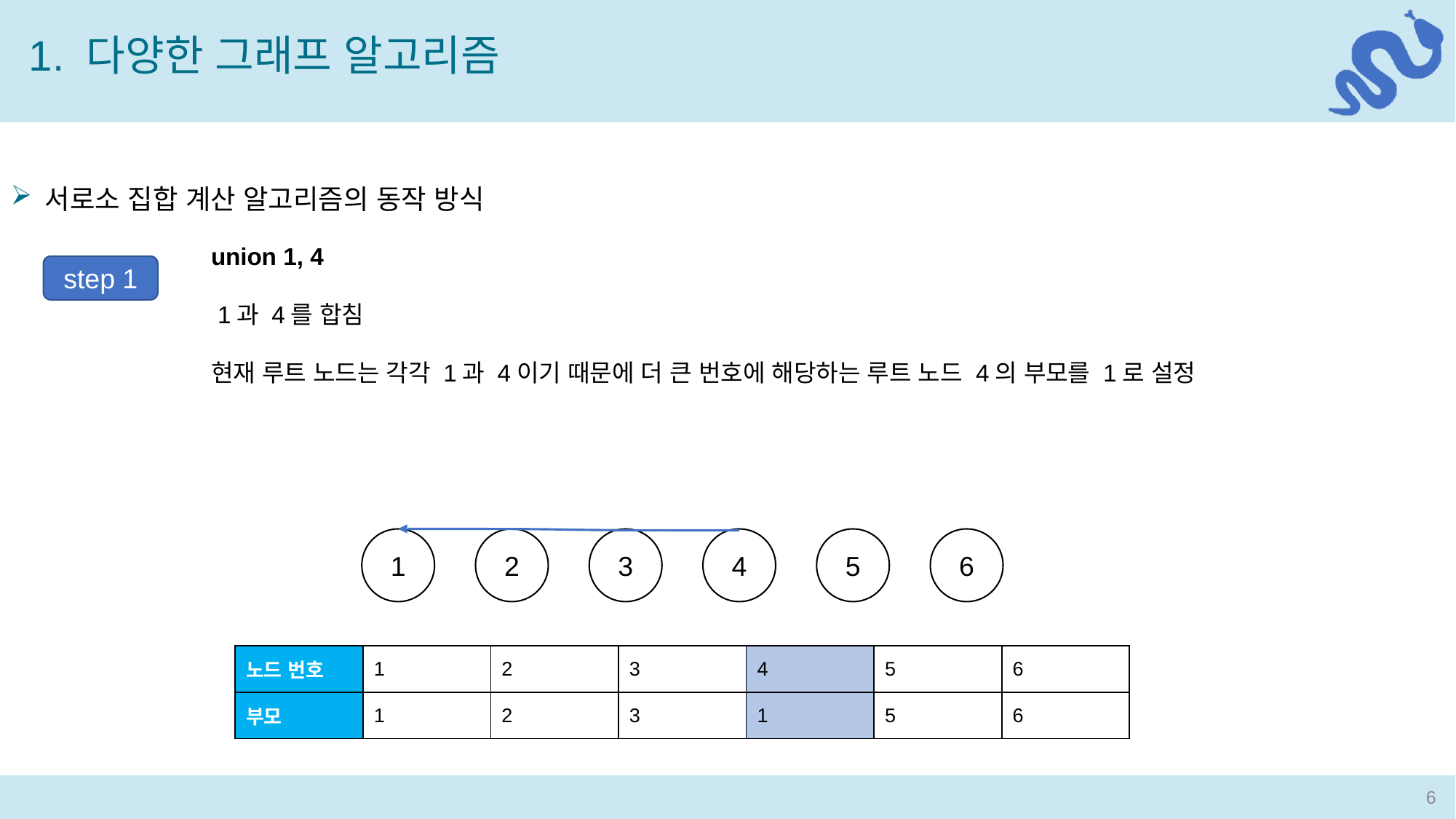

1. 다양한 그래프 알고리즘
서로소 집합 계산 알고리즘의 동작 방식
union 1, 4
 1과 4를 합침
현재 루트 노드는 각각 1과 4이기 때문에 더 큰 번호에 해당하는 루트 노드 4의 부모를 1로 설정
step 1
1
2
3
4
5
6
| 노드 번호 | 1 | 2 | 3 | 4 | 5 | 6 |
| --- | --- | --- | --- | --- | --- | --- |
| 부모 | 1 | 2 | 3 | 1 | 5 | 6 |
6